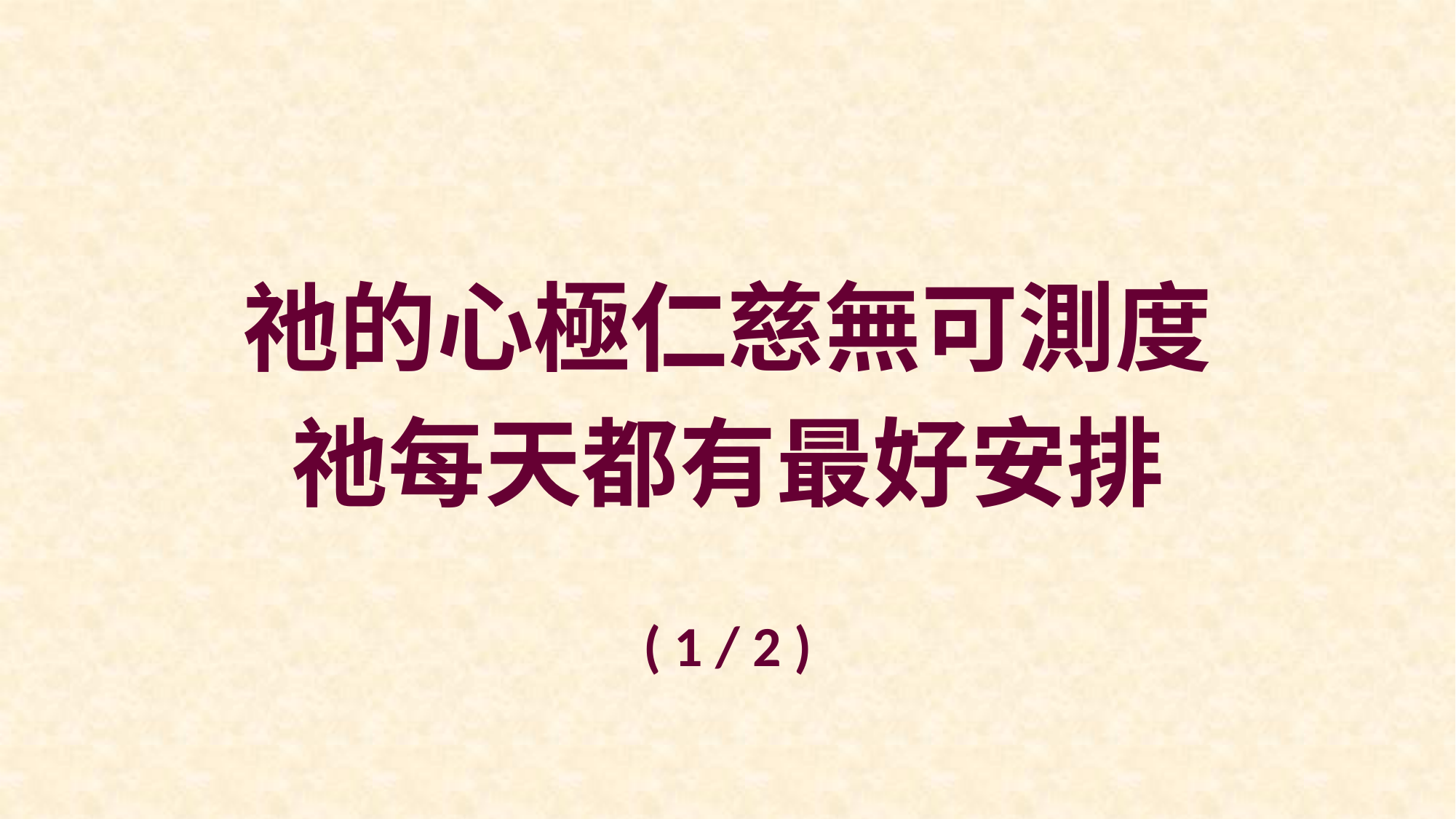

祂的心極仁慈無可測度
祂每天都有最好安排
( 1 / 2 )